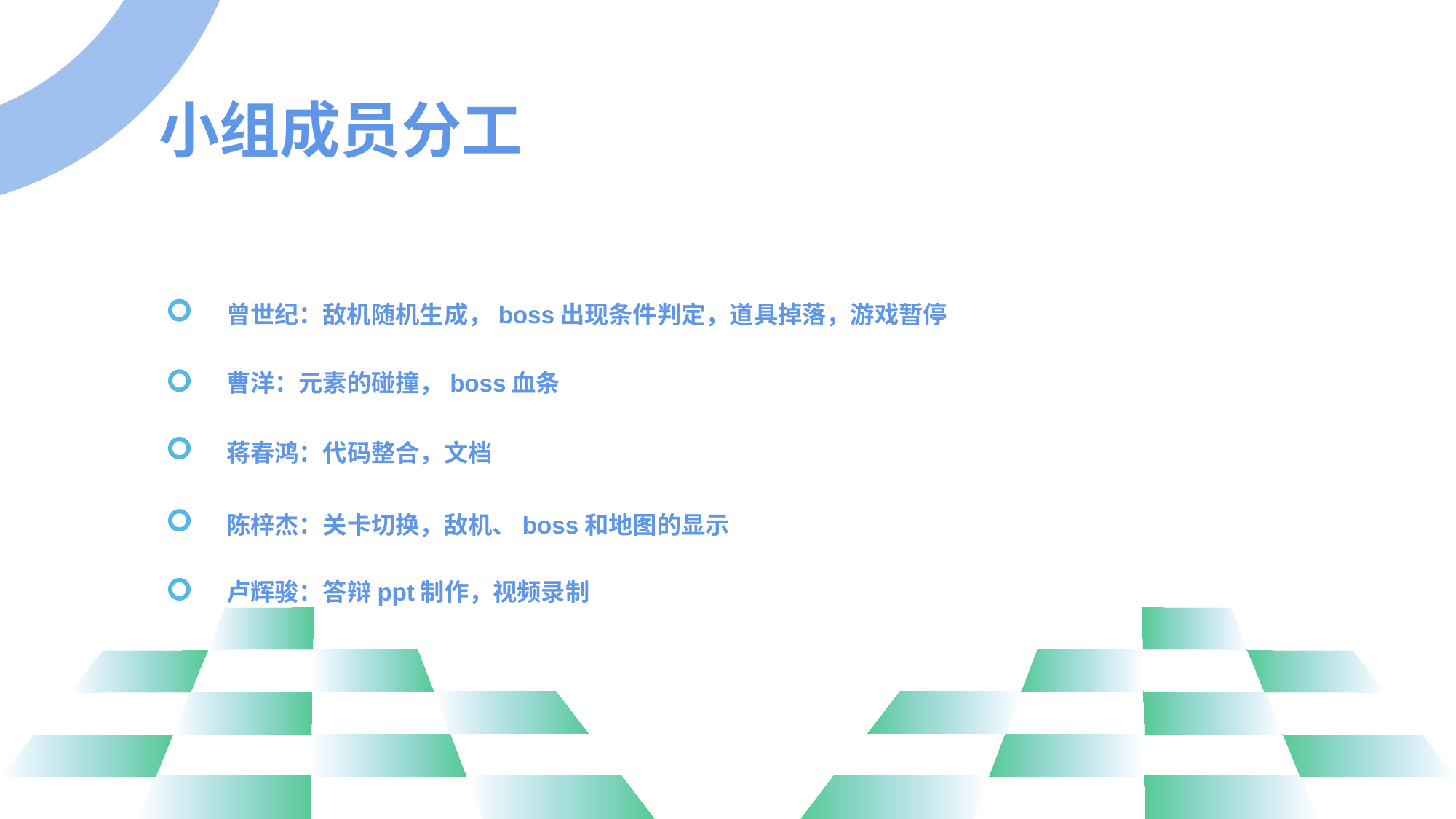

小组成员分工
曾世纪：敌机随机生成，boss出现条件判定，道具掉落，游戏暂停

曹洋：元素的碰撞，boss血条

蒋春鸿：代码整合，文档

陈梓杰：关卡切换，敌机、boss和地图的显示

卢辉骏：答辩ppt制作，视频录制